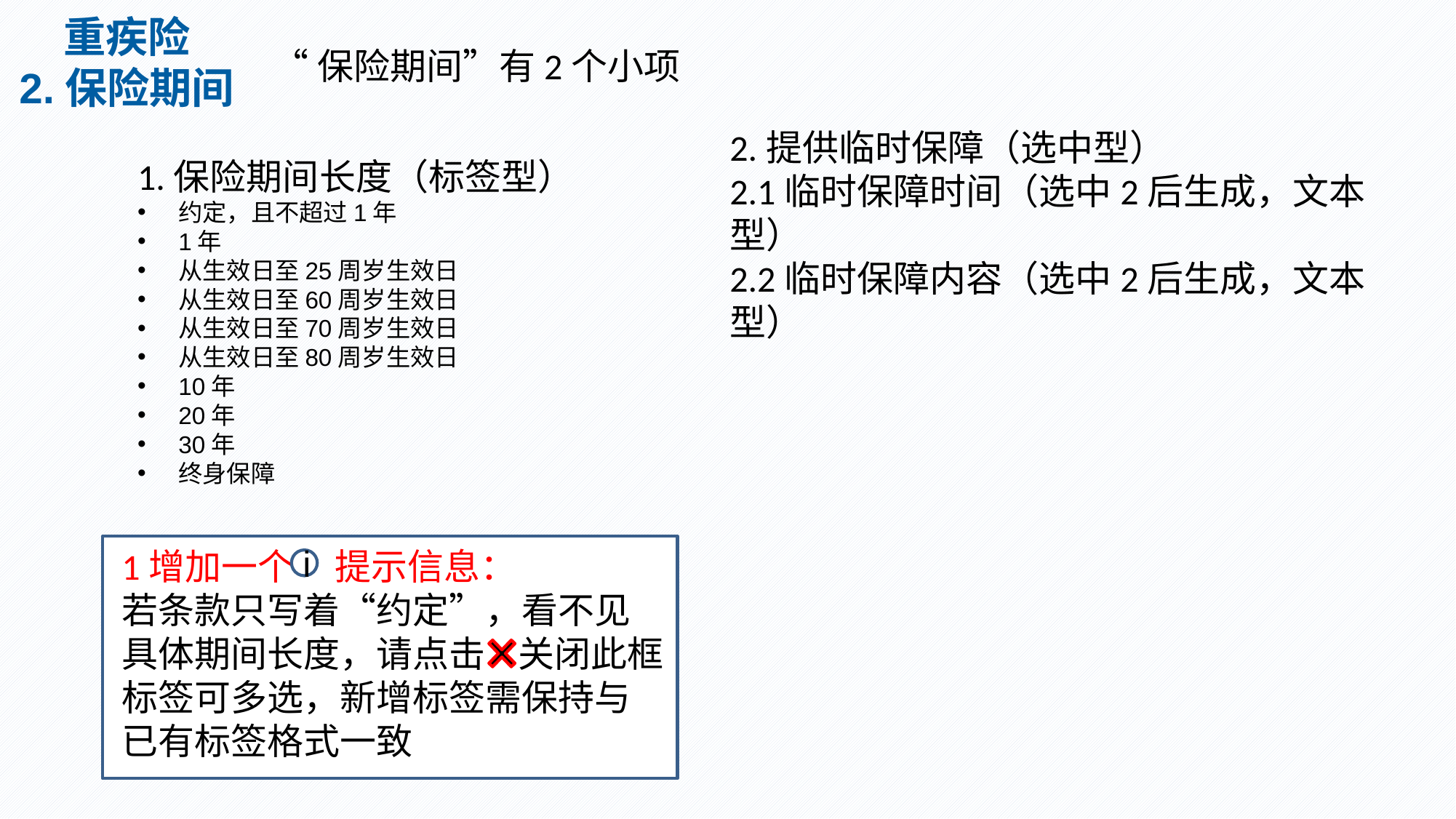

重疾险
2.保险期间
“保险期间”有2个小项
2.提供临时保障（选中型）
2.1临时保障时间（选中2后生成，文本型）
2.2临时保障内容（选中2后生成，文本型）
1.保险期间长度（标签型）
约定，且不超过1年
1年
从生效日至25周岁生效日
从生效日至60周岁生效日
从生效日至70周岁生效日
从生效日至80周岁生效日
10年
20年
30年
终身保障

1增加一个     提示信息：
若条款只写着“约定”，看不见具体期间长度，请点击    关闭此框
标签可多选，新增标签需保持与已有标签格式一致

i